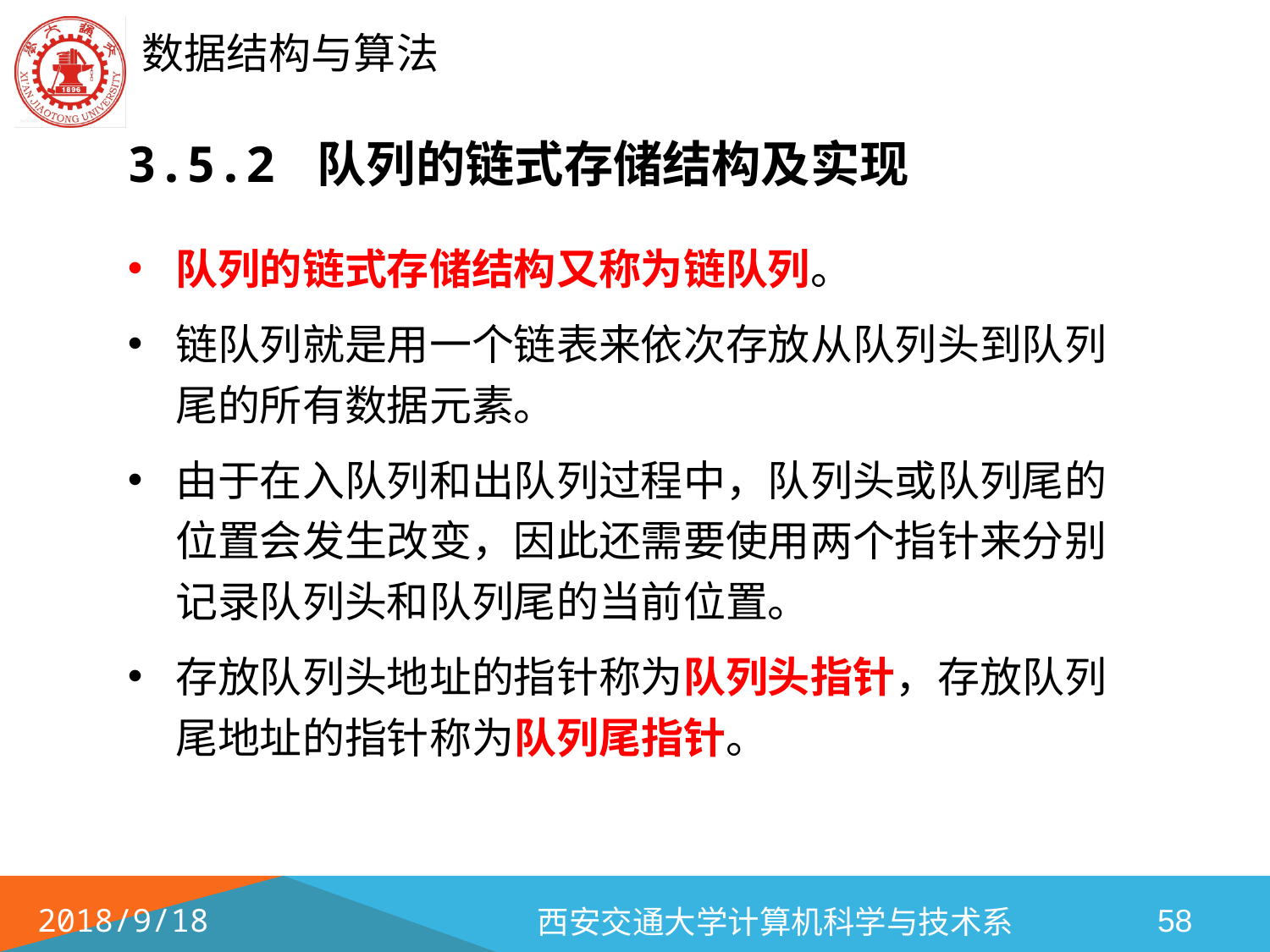

# 3.5.2 队列的链式存储结构及实现
队列的链式存储结构又称为链队列。
链队列就是用一个链表来依次存放从队列头到队列尾的所有数据元素。
由于在入队列和出队列过程中，队列头或队列尾的位置会发生改变，因此还需要使用两个指针来分别记录队列头和队列尾的当前位置。
存放队列头地址的指针称为队列头指针，存放队列尾地址的指针称为队列尾指针。